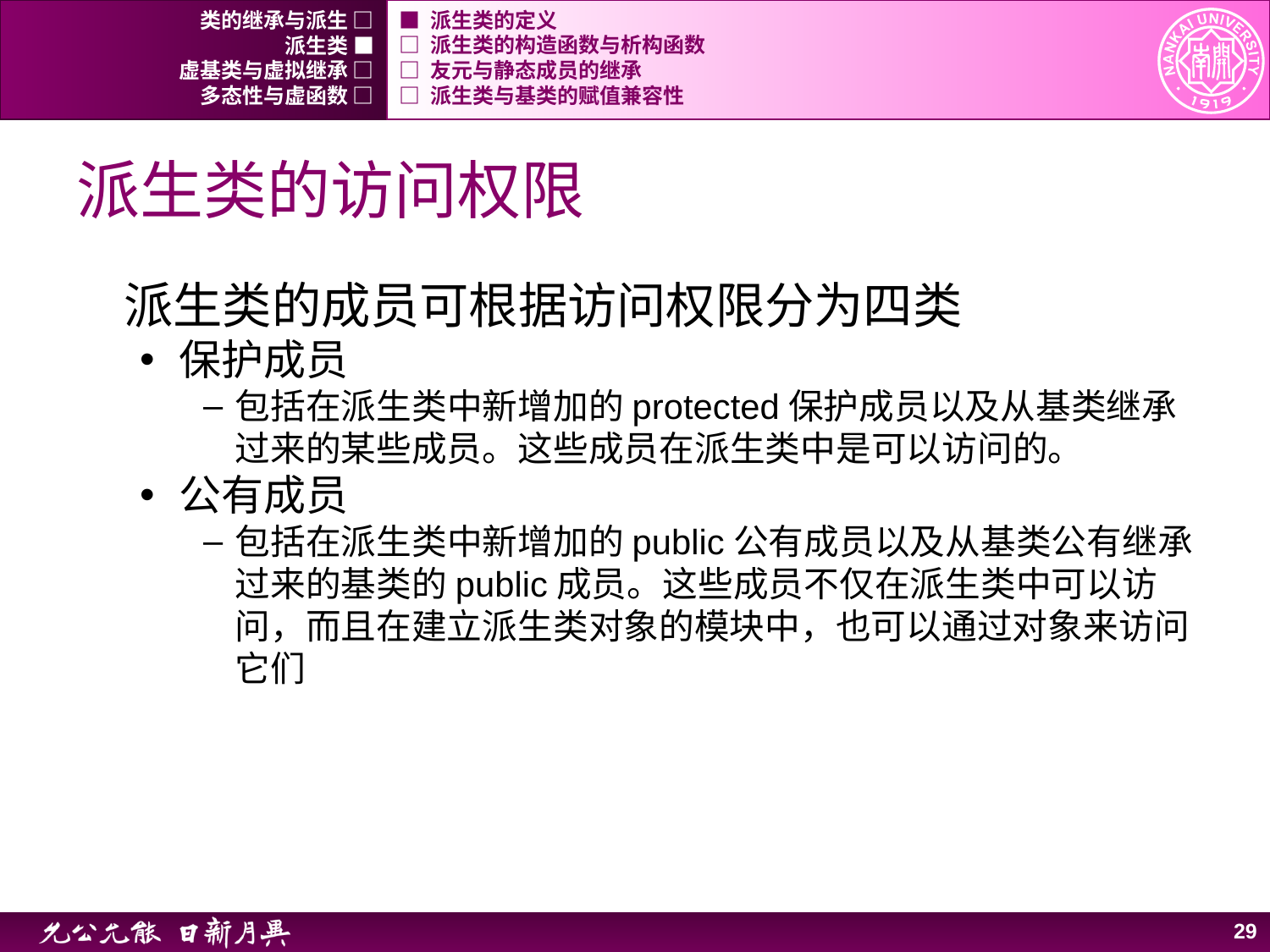

类的继承与派生 □
■ 派生类的定义
派生类 ■
□ 派生类的构造函数与析构函数
虚基类与虚拟继承 □
□ 友元与静态成员的继承
多态性与虚函数 □
□ 派生类与基类的赋值兼容性
# 派生类的访问权限
派生类的成员可根据访问权限分为四类
保护成员
包括在派生类中新增加的protected保护成员以及从基类继承过来的某些成员。这些成员在派生类中是可以访问的。
公有成员
包括在派生类中新增加的public公有成员以及从基类公有继承过来的基类的public成员。这些成员不仅在派生类中可以访问，而且在建立派生类对象的模块中，也可以通过对象来访问它们
29